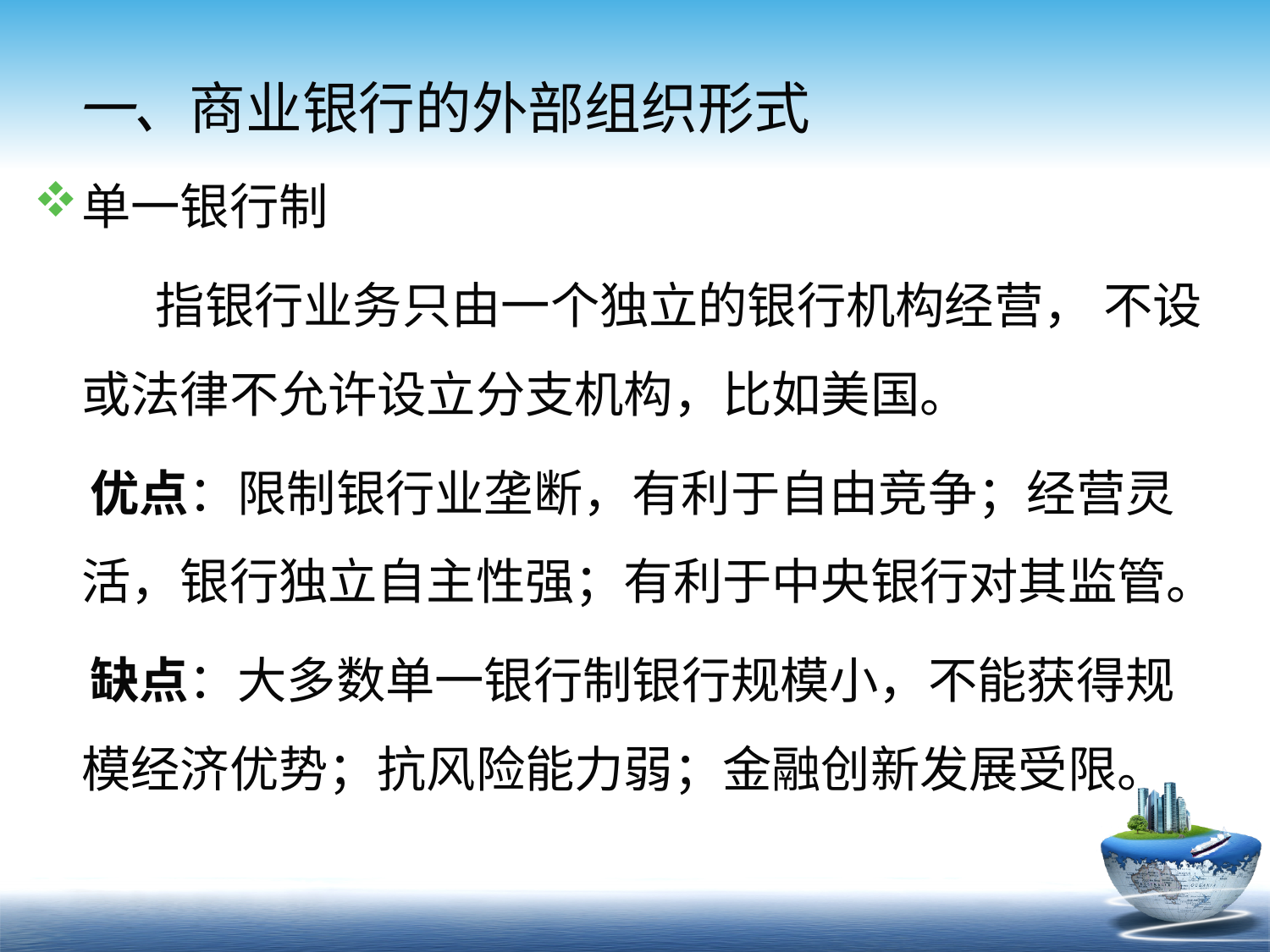

# 一、商业银行的外部组织形式
单一银行制
          指银行业务只由一个独立的银行机构经营， 不设或法律不允许设立分支机构，比如美国。
    优点：限制银行业垄断，有利于自由竞争；经营灵活，银行独立自主性强；有利于中央银行对其监管。
    缺点：大多数单一银行制银行规模小，不能获得规模经济优势；抗风险能力弱；金融创新发展受限。